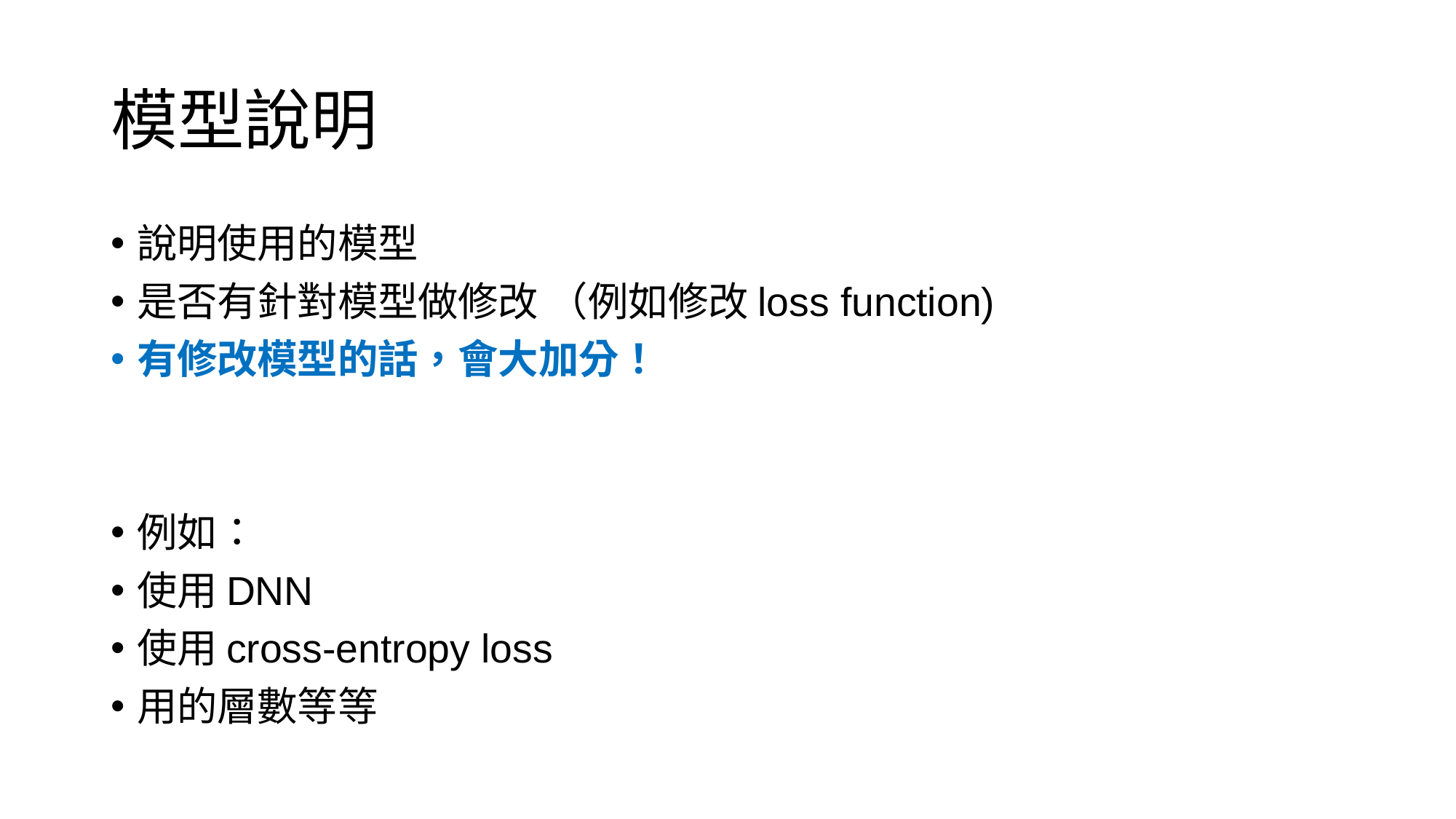

# 模型說明
說明使用的模型
是否有針對模型做修改 （例如修改loss function)
有修改模型的話，會大加分！

例如：
使用DNN
使用cross-entropy loss
用的層數等等